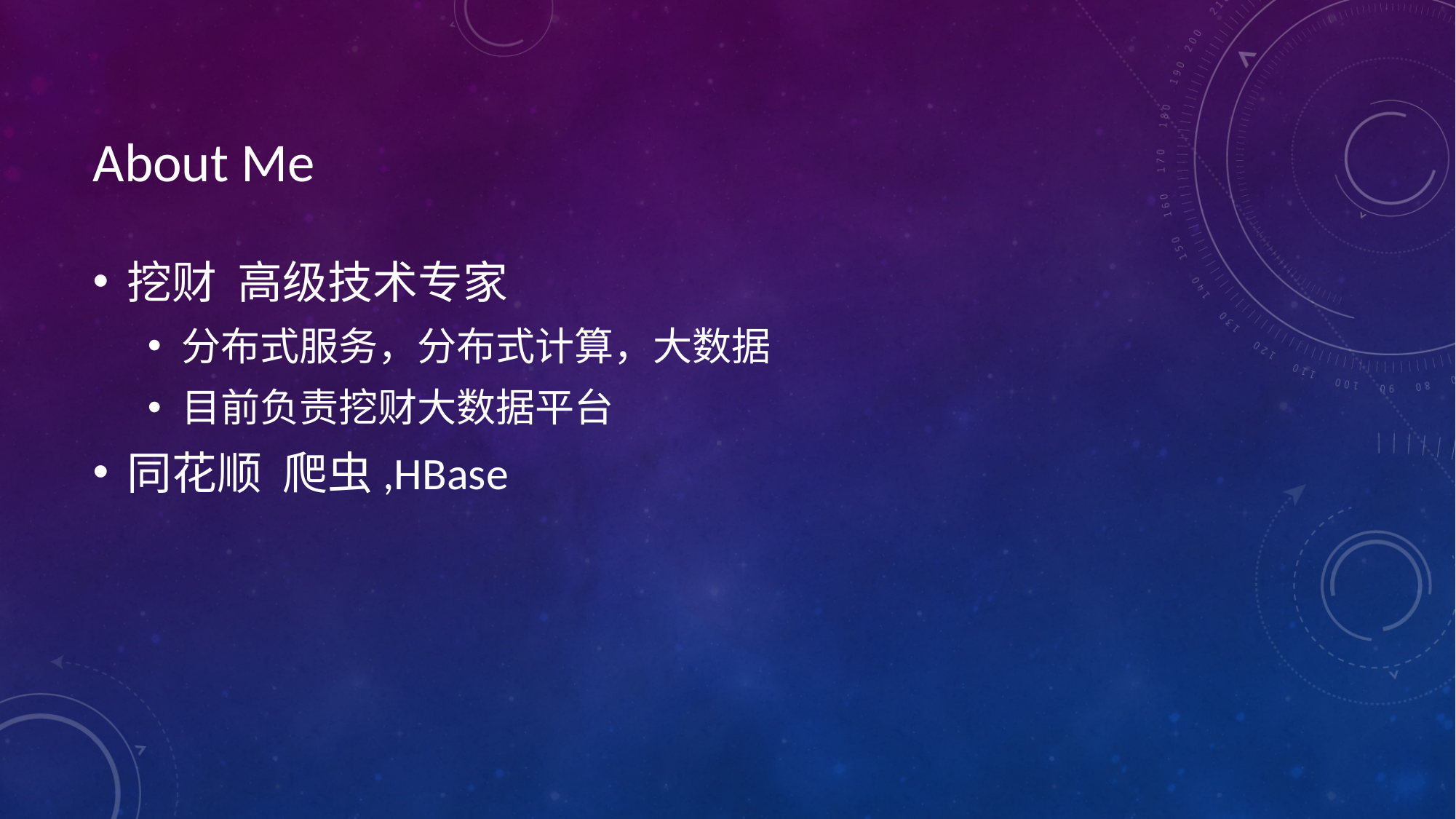

# About Me

挖财  高级技术专家
分布式服务，分布式计算，大数据
目前负责挖财大数据平台
同花顺  爬虫,HBase